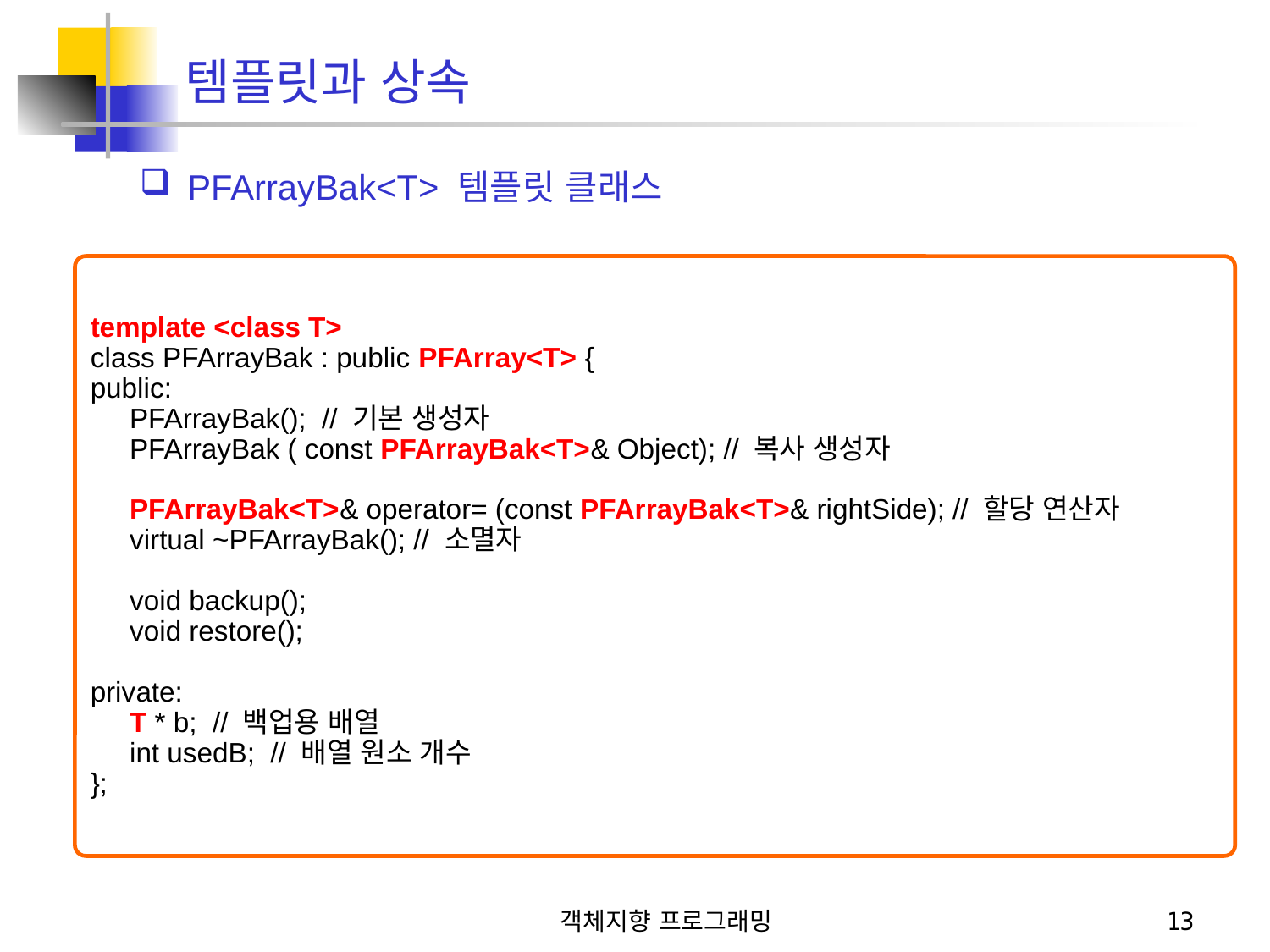

PFArrayBak<T> 템플릿 클래스
템플릿과 상속
template <class T>
class PFArrayBak : public PFArray<T> {
public:
     PFArrayBak();  // 기본 생성자
     PFArrayBak ( const PFArrayBak<T>& Object); // 복사 생성자

     PFArrayBak<T>& operator= (const PFArrayBak<T>& rightSide); // 할당 연산자
     virtual ~PFArrayBak(); // 소멸자

     void backup();
     void restore();

private:
     T * b;  // 백업용 배열
     int usedB;  // 배열 원소 개수
};
객체지향 프로그래밍
13